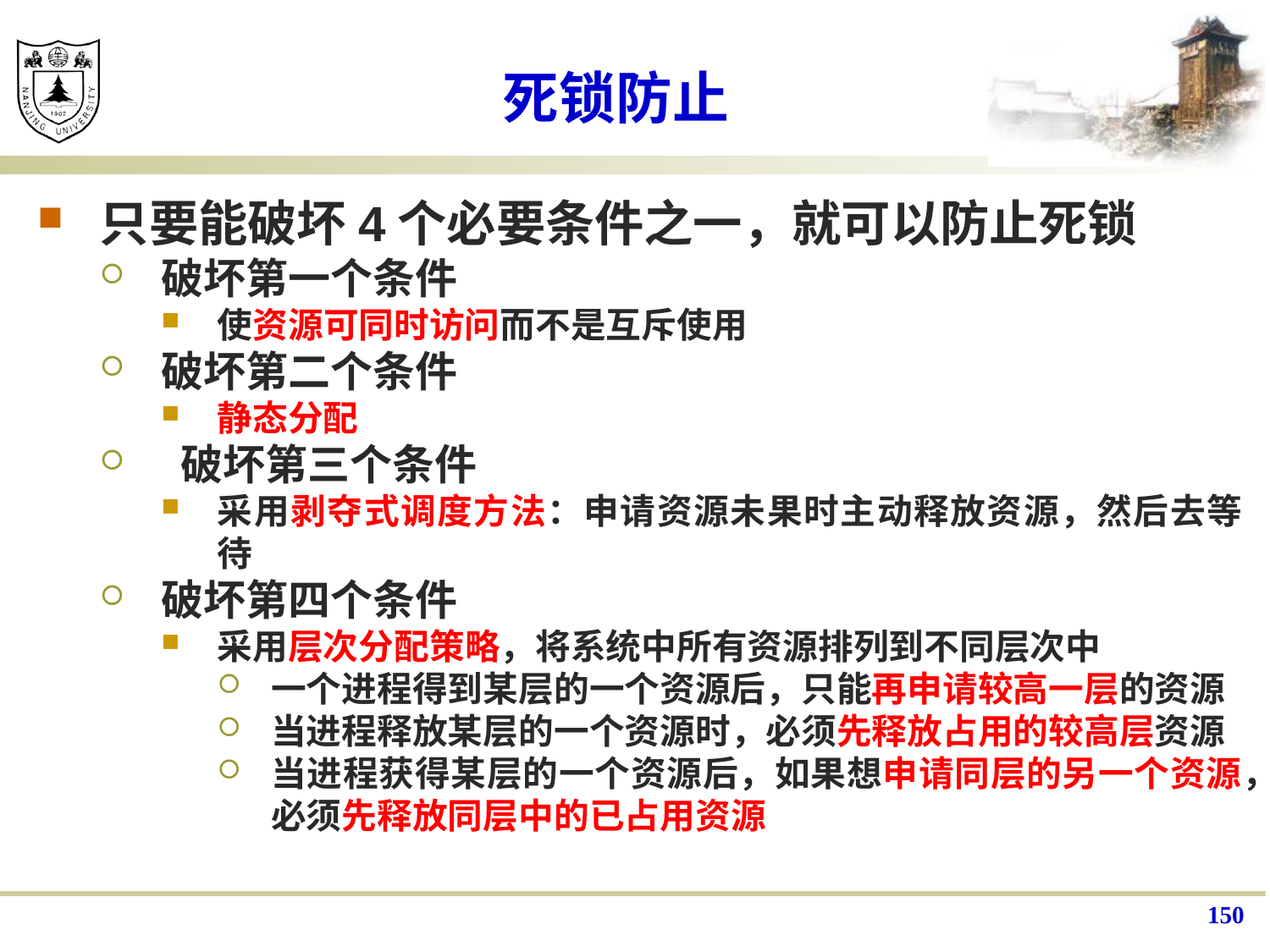

# 死锁防止
只要能破坏4个必要条件之一，就可以防止死锁
破坏第一个条件
使资源可同时访问而不是互斥使用
破坏第二个条件
静态分配
 破坏第三个条件
采用剥夺式调度方法：申请资源未果时主动释放资源，然后去等待
破坏第四个条件
采用层次分配策略，将系统中所有资源排列到不同层次中
一个进程得到某层的一个资源后，只能再申请较高一层的资源
当进程释放某层的一个资源时，必须先释放占用的较高层资源
当进程获得某层的一个资源后，如果想申请同层的另一个资源，必须先释放同层中的已占用资源

150